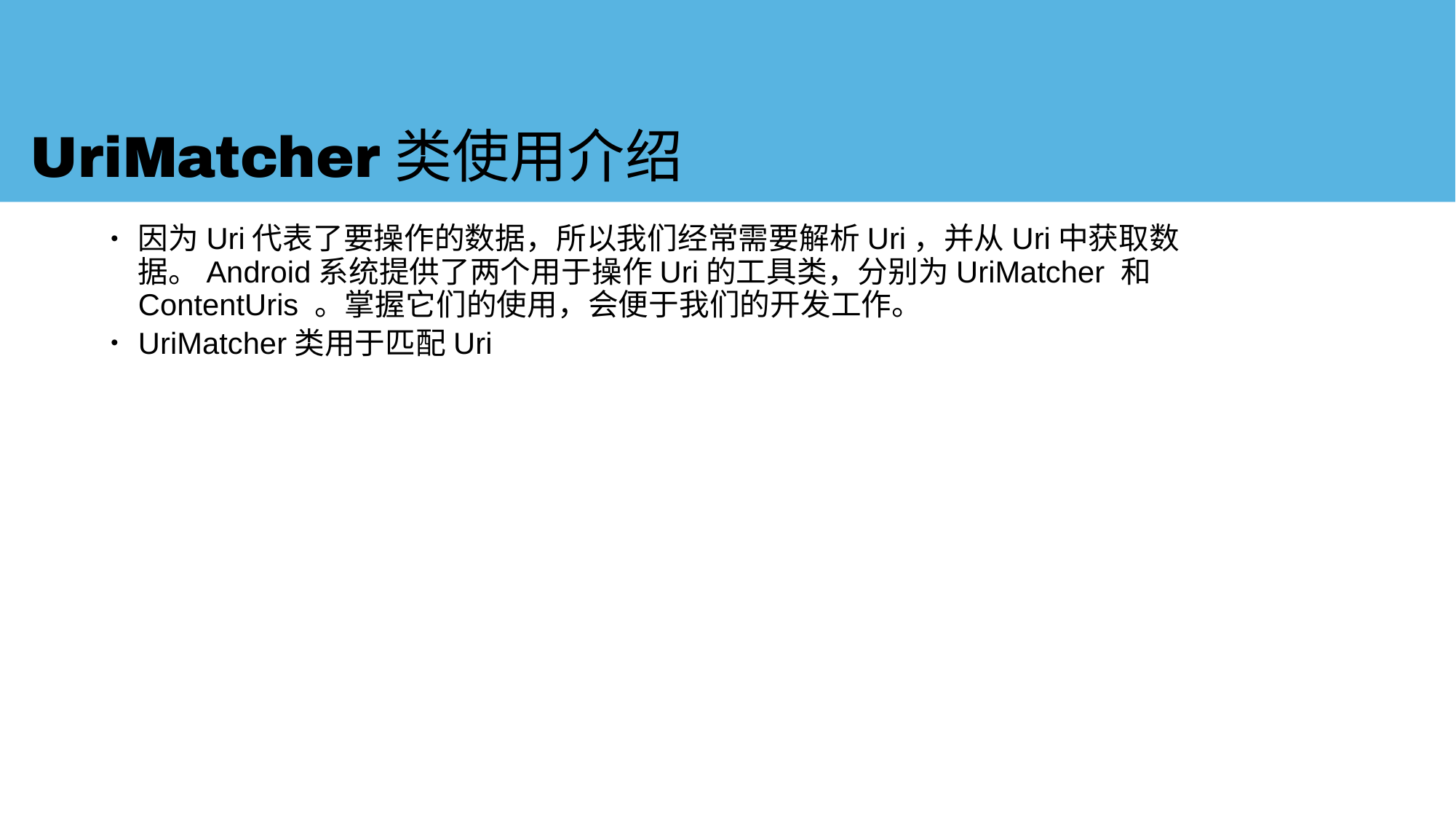

# UriMatcher类使用介绍
因为Uri代表了要操作的数据，所以我们经常需要解析Uri，并从Uri中获取数据。Android系统提供了两个用于操作Uri的工具类，分别为UriMatcher 和ContentUris 。掌握它们的使用，会便于我们的开发工作。
UriMatcher类用于匹配Uri